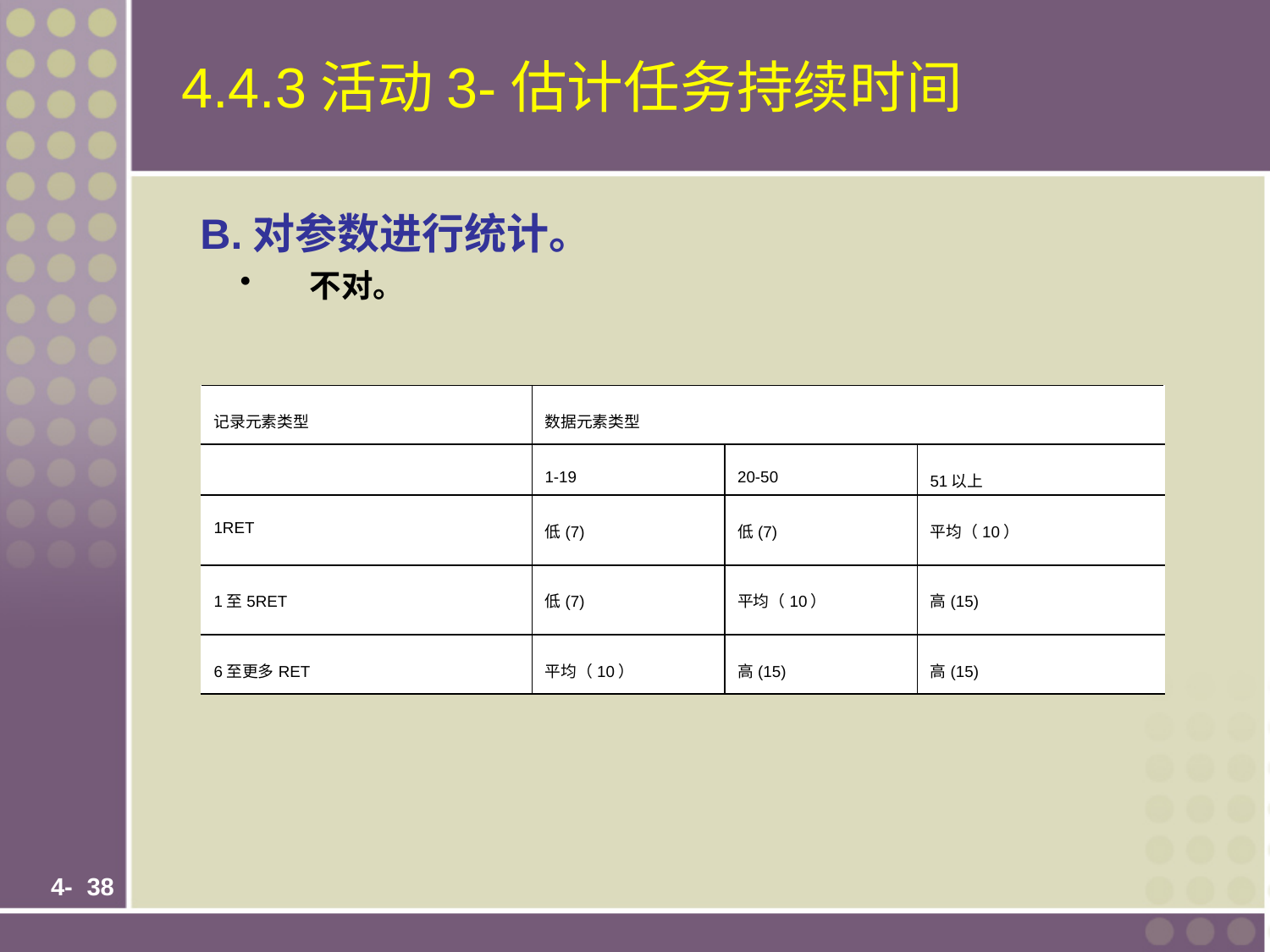

# 4.4.3活动3-估计任务持续时间
  B.对参数进行统计。
  不对。

| 记录元素类型 | 数据元素类型 |  |  |
| --- | --- | --- | --- |
|  | 1-19 | 20-50 | 51以上 |
| 1RET | 低(7) | 低(7) | 平均（10） |
| 1至5RET | 低(7) | 平均（10） | 高(15) |
| 6至更多RET | 平均（10） | 高(15) | 高(15) |
  4-  38